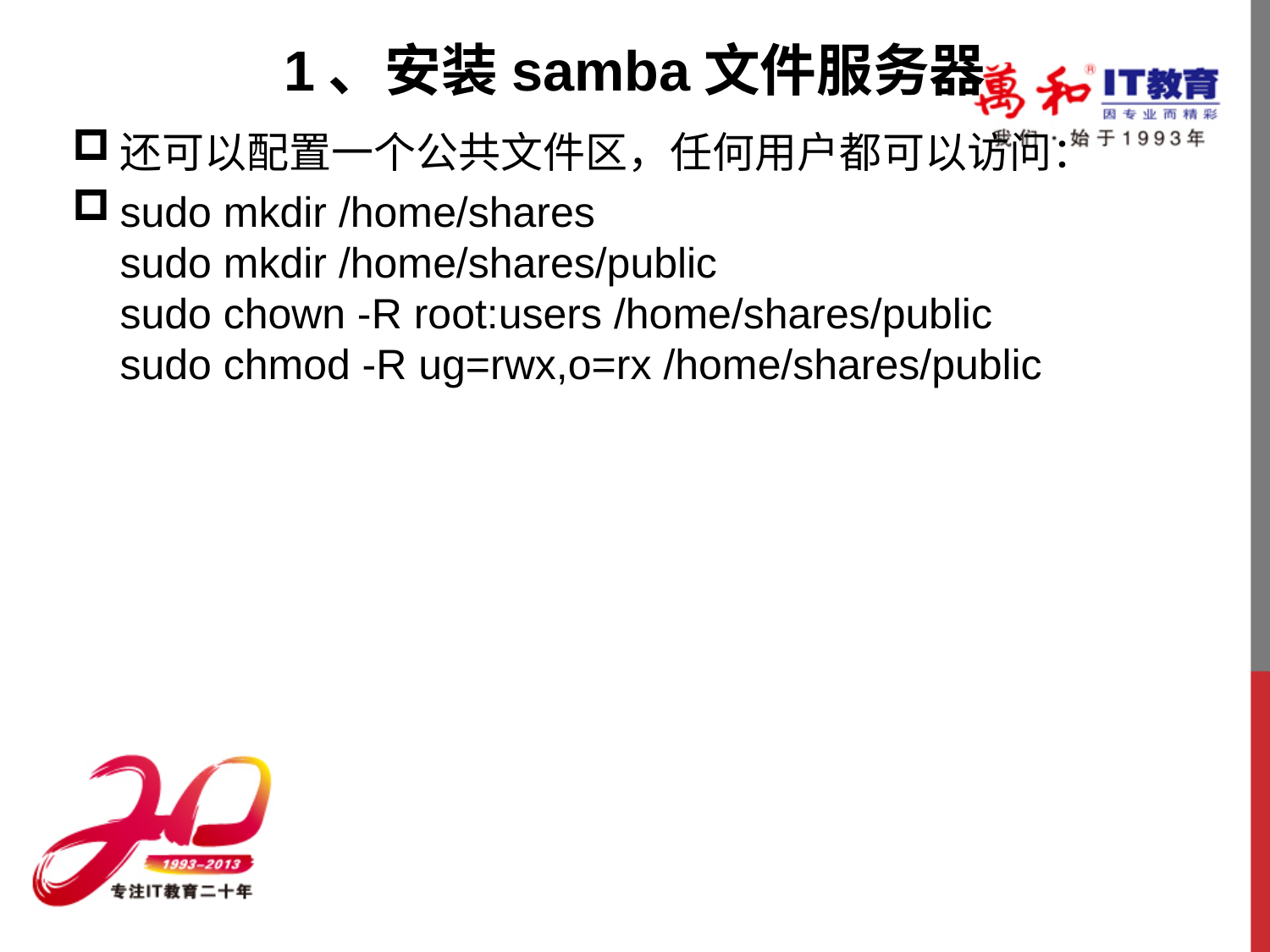

# 1、安装samba文件服务器
还可以配置一个公共文件区，任何用户都可以访问：
sudo mkdir /home/shares
sudo mkdir /home/shares/public
sudo chown -R root:users /home/shares/public
sudo chmod -R ug=rwx,o=rx /home/shares/public